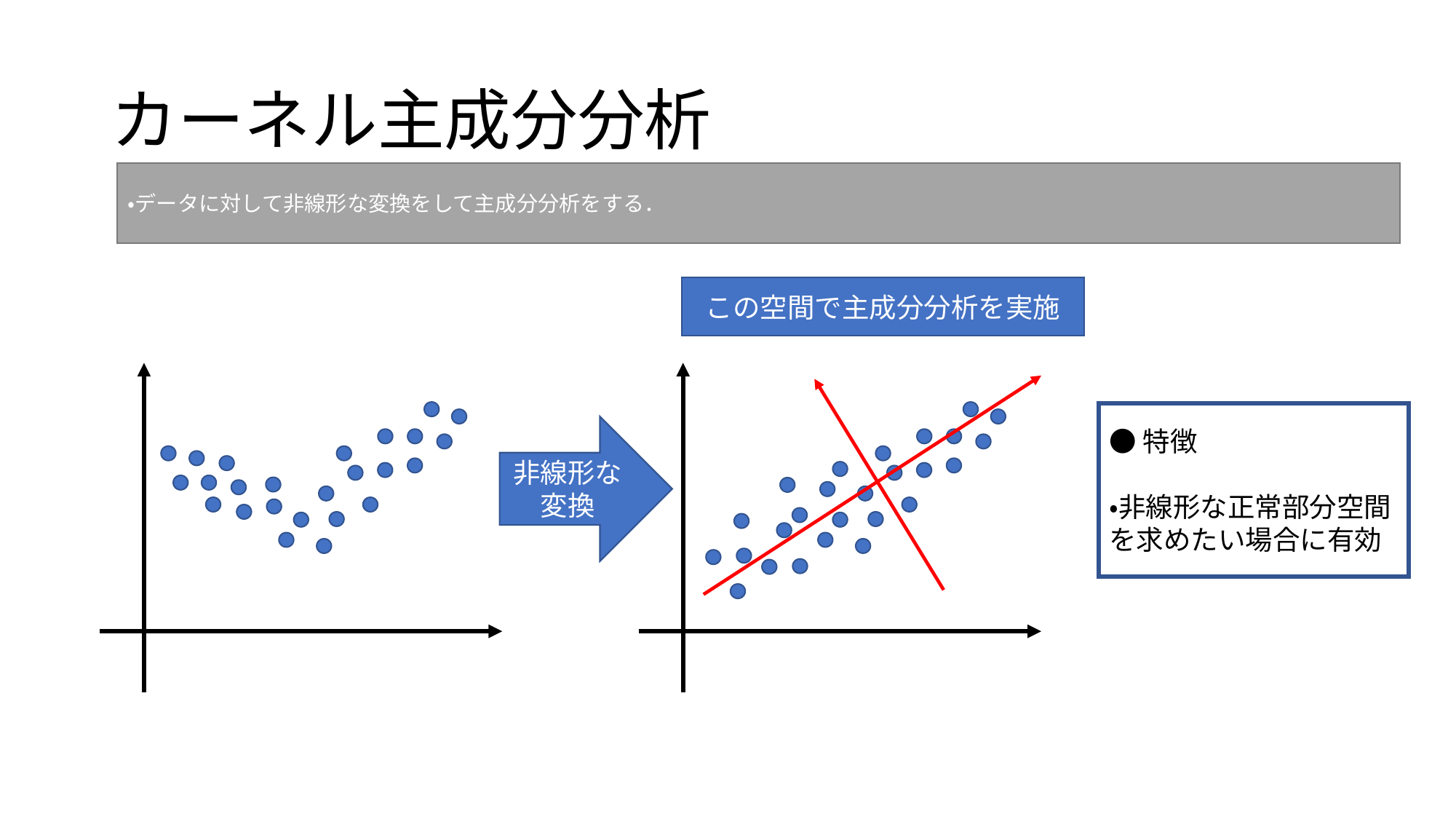

# カーネル主成分分析
・データに対して非線形な変換をして主成分分析をする．
この空間で主成分分析を実施

●特徴

・非線形な正常部分空間を求めたい場合に有効

非線形な変換